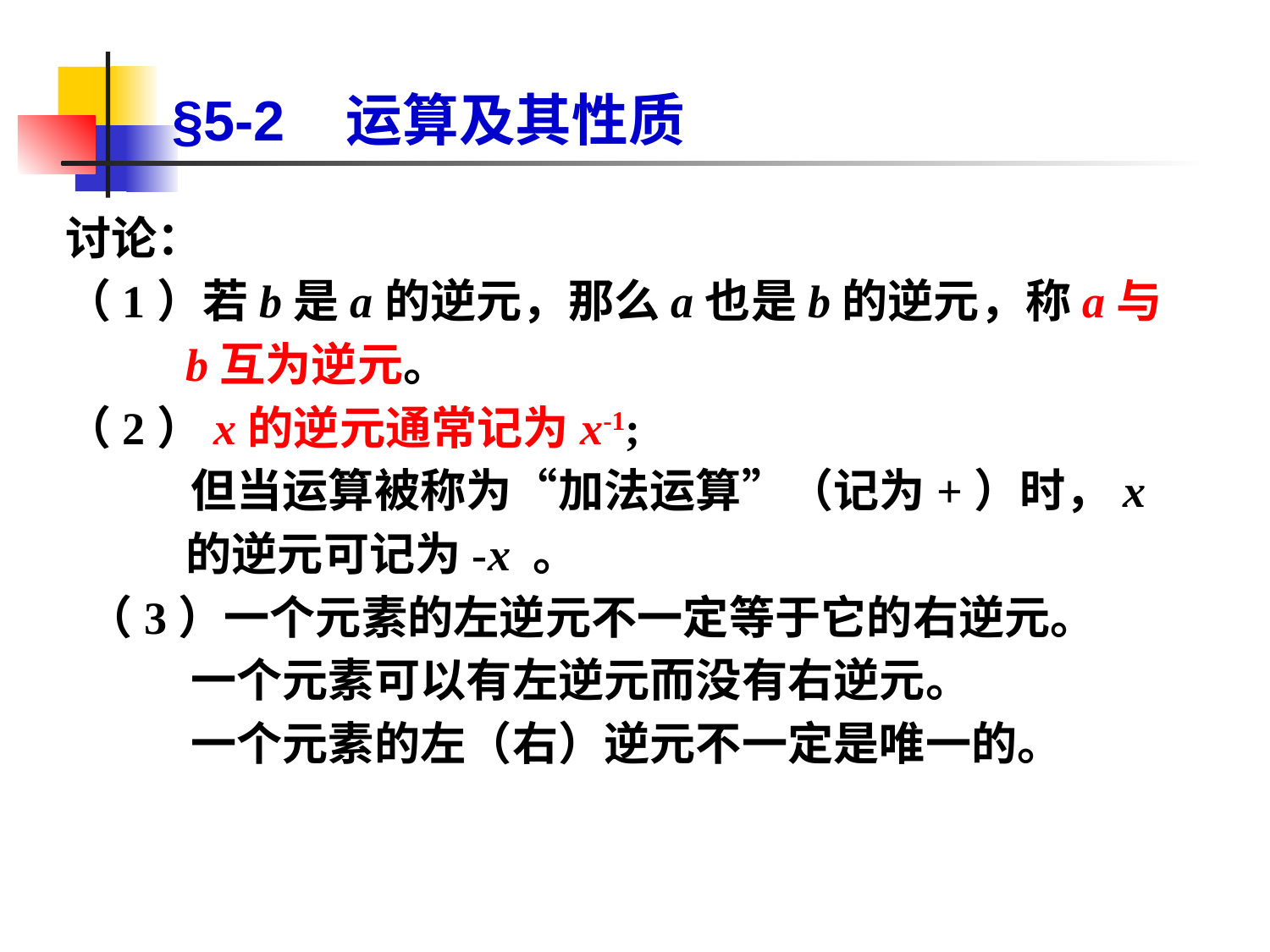

# §5-2   运算及其性质
讨论：
（1）若b是a的逆元，那么a也是b的逆元，称a与b互为逆元。
（2）x的逆元通常记为x-1;
           但当运算被称为“加法运算”（记为+）时，x的逆元可记为-x 。
 （3）一个元素的左逆元不一定等于它的右逆元。
           一个元素可以有左逆元而没有右逆元。
           一个元素的左（右）逆元不一定是唯一的。

31